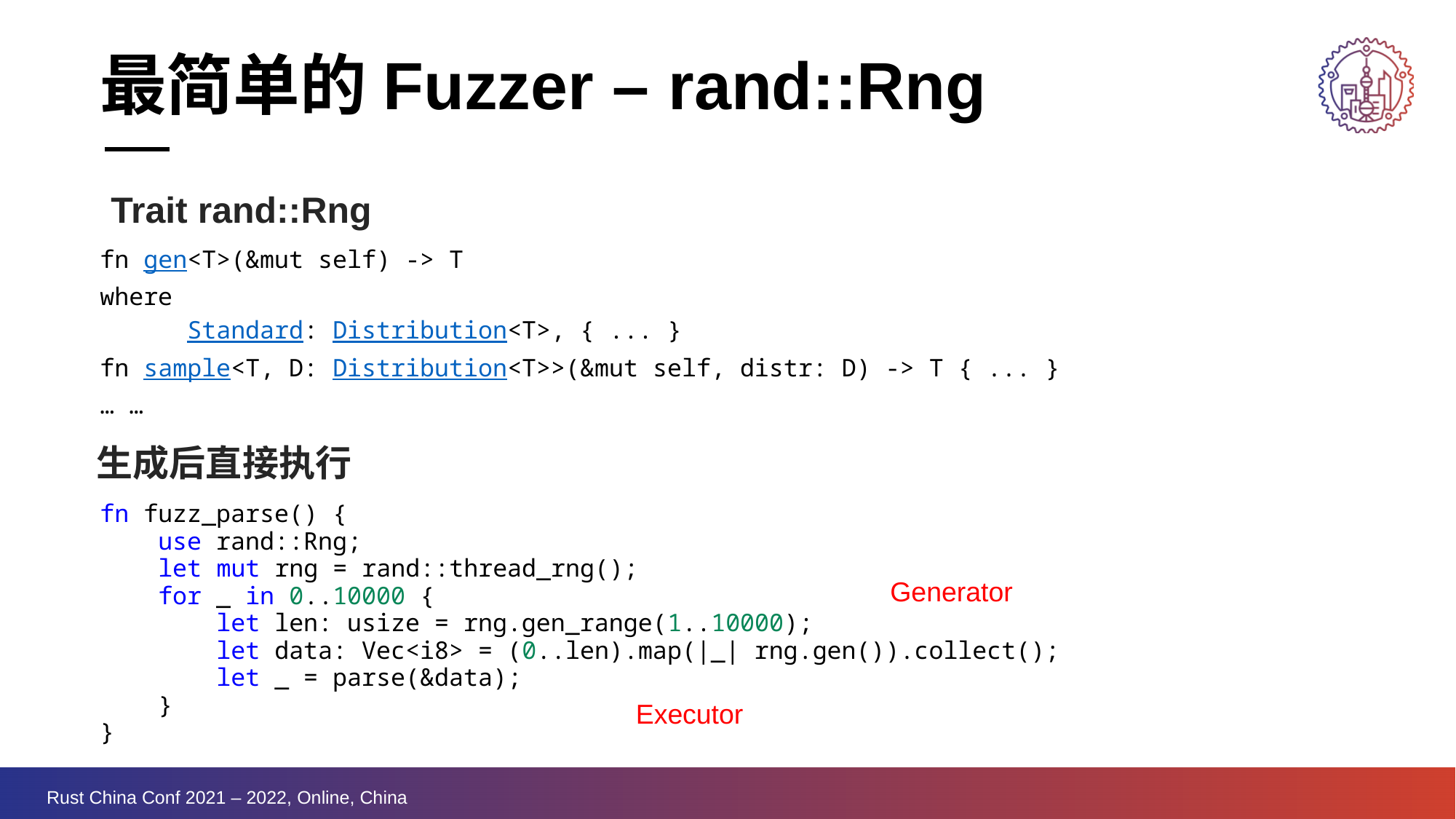

最简单的Fuzzer – rand::Rng
Trait rand::Rng
fn gen<T>(&mut self) -> T
where
      Standard: Distribution<T>, { ... }
fn sample<T, D: Distribution<T>>(&mut self, distr: D) -> T { ... }
… …
生成后直接执行
fn fuzz_parse() {
    use rand::Rng;
    let mut rng = rand::thread_rng();
    for _ in 0..10000 {
        let len: usize = rng.gen_range(1..10000);
        let data: Vec<i8> = (0..len).map(|_| rng.gen()).collect();
        let _ = parse(&data);
    }
}
Generator
Executor